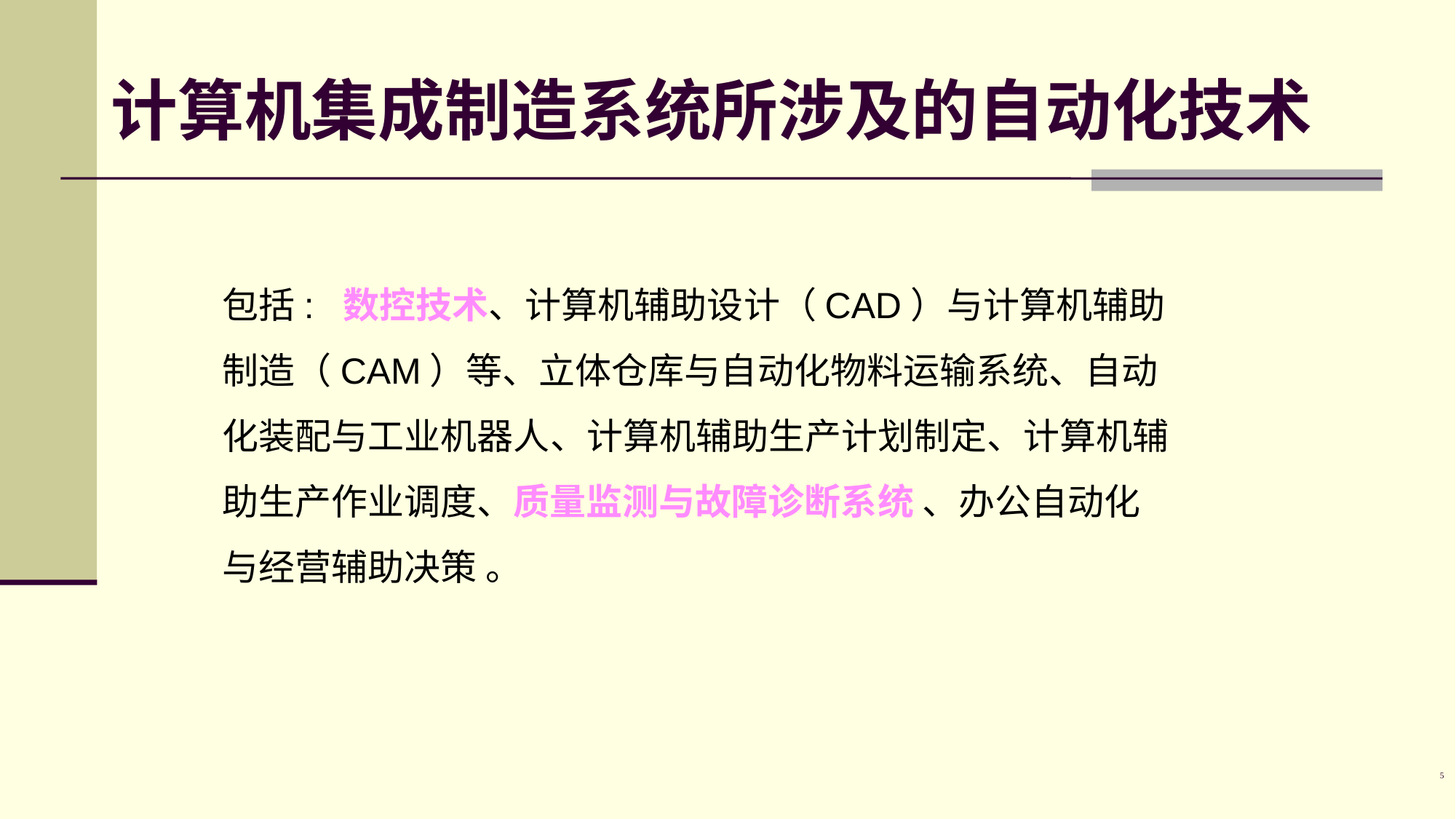

# 计算机集成制造系统所涉及的自动化技术
包括:  数控技术、计算机辅助设计（CAD）与计算机辅助制造（CAM）等、立体仓库与自动化物料运输系统、自动化装配与工业机器人、计算机辅助生产计划制定、计算机辅助生产作业调度、质量监测与故障诊断系统 、办公自动化与经营辅助决策 。
5